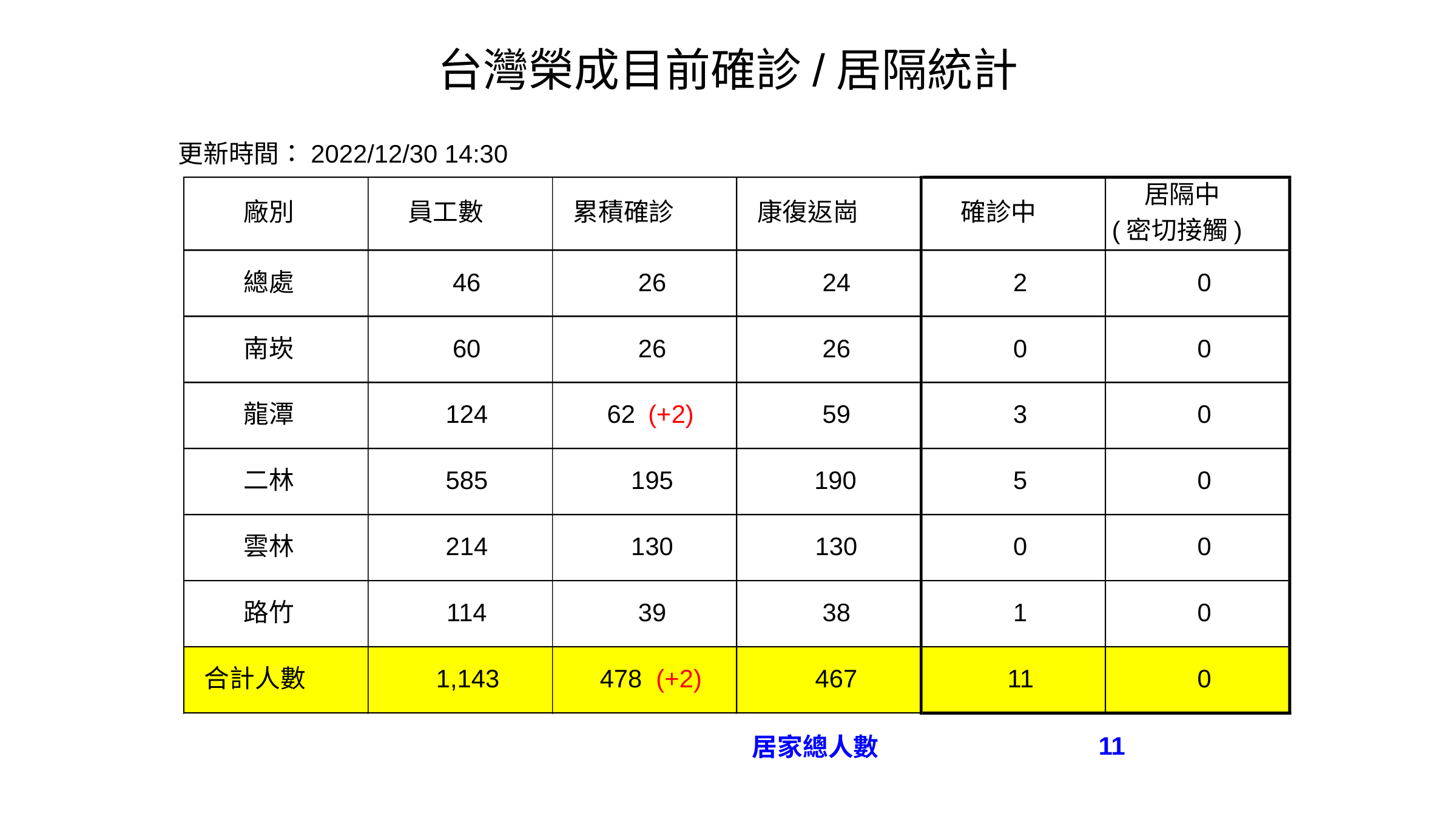

台灣榮成目前確診/居隔統計

更新時間：2022/12/30 14:30

居隔中

廠別
員工數
累積確診
康復返崗
確診中
(密切接觸)

總處
46
26
24
2
0

南崁
60
26
26
0
0

龍潭
124
62
(+2)
59
3
0

二林
585
195
190
5
0

雲林
214
130
130
0
0

路竹
114
39
38
1
0

合計人數
1,143
478
(+2)
467
11
0

11
居家總人數